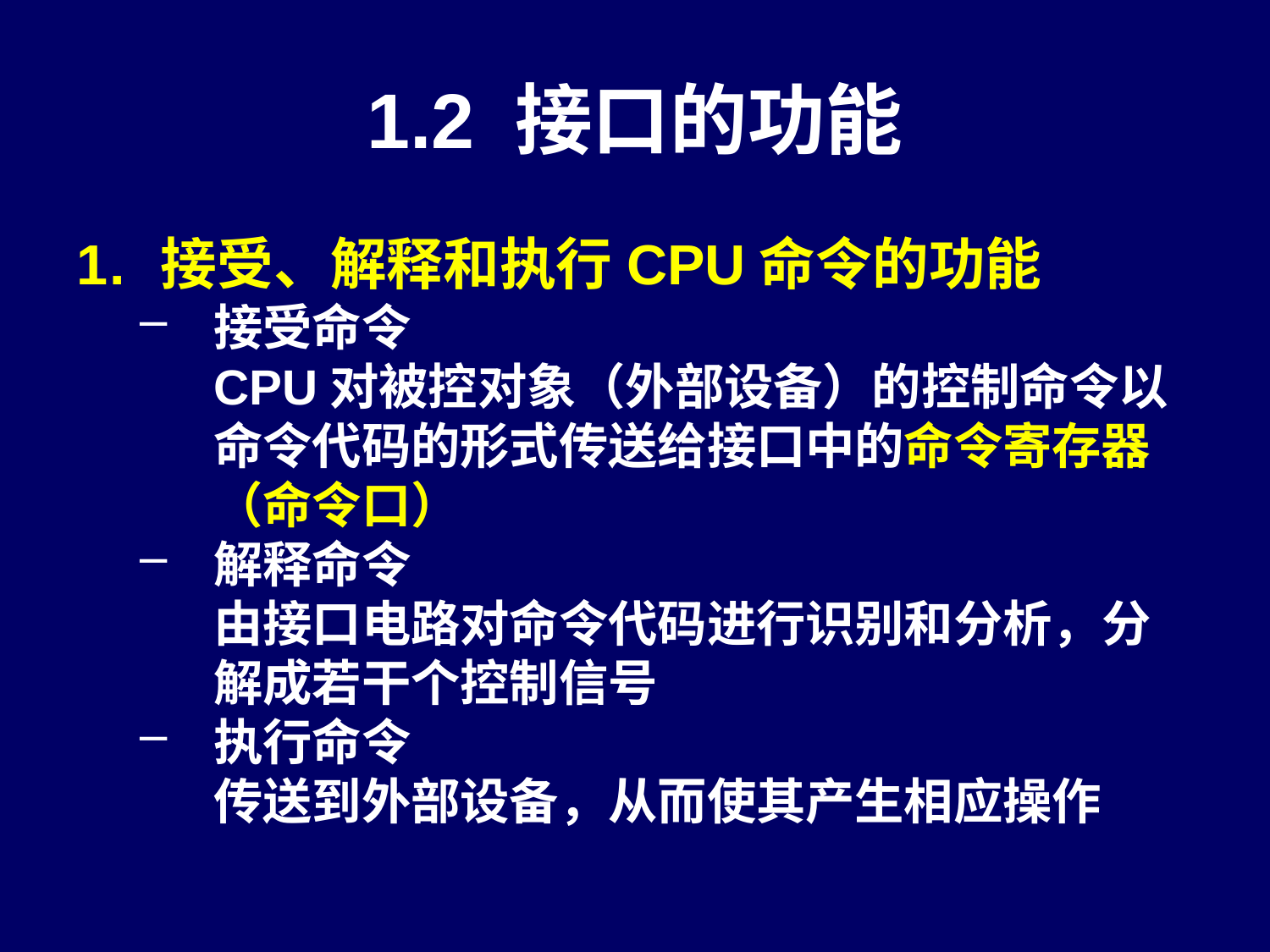

# 1.2 接口的功能
接受、解释和执行CPU命令的功能
接受命令
	CPU对被控对象（外部设备）的控制命令以命令代码的形式传送给接口中的命令寄存器（命令口）
解释命令
	由接口电路对命令代码进行识别和分析，分解成若干个控制信号
执行命令
	传送到外部设备，从而使其产生相应操作